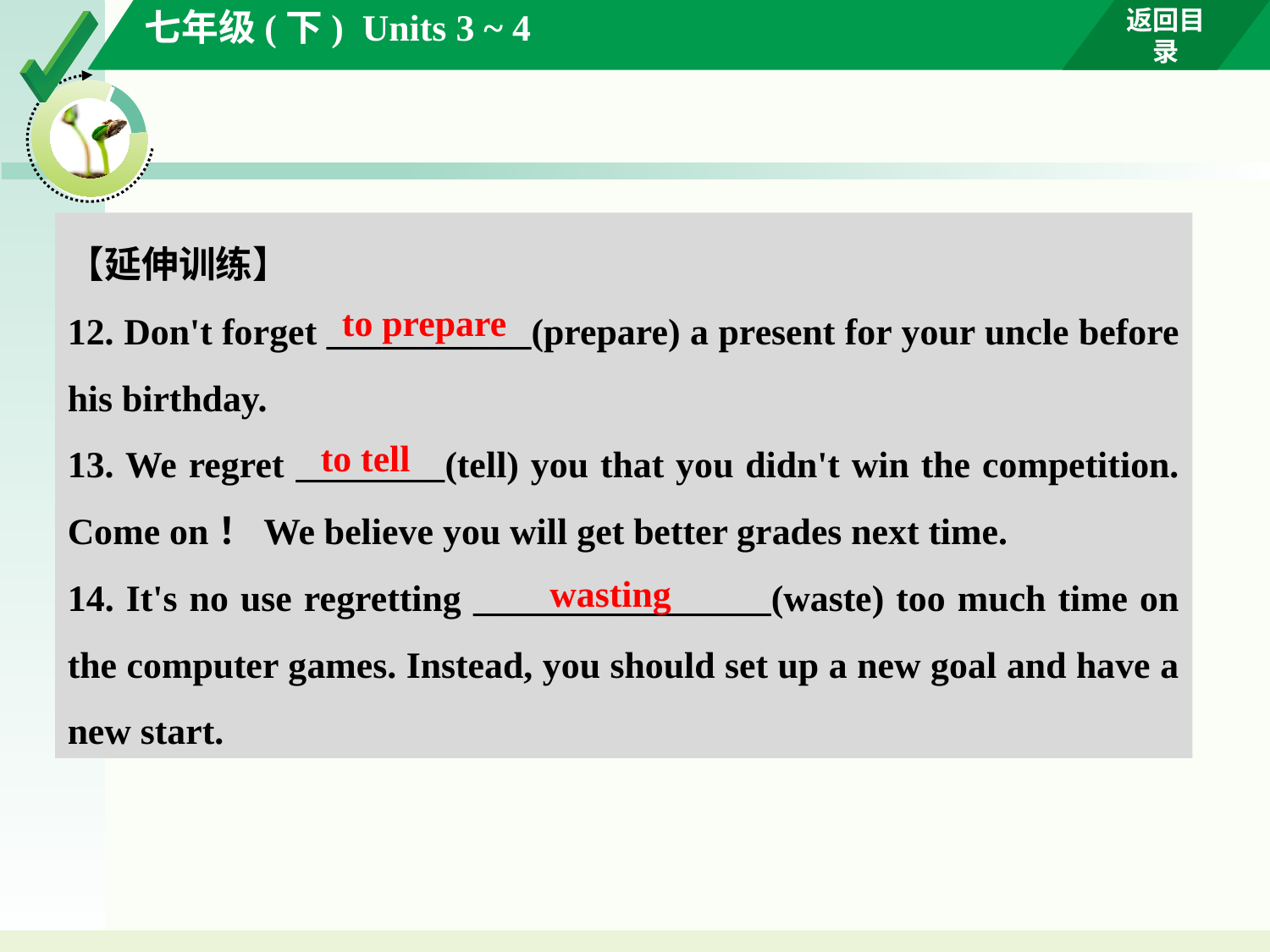

【延伸训练】
12. Don't forget ___________(prepare) a present for your uncle before his birthday.
13. We regret ________(tell) you that you didn't win the competition. Come on！We believe you will get better grades next time.
14. It's no use regretting ________________(waste) too much time on the computer games. Instead, you should set up a new goal and have a new start.
to prepare
to tell
wasting